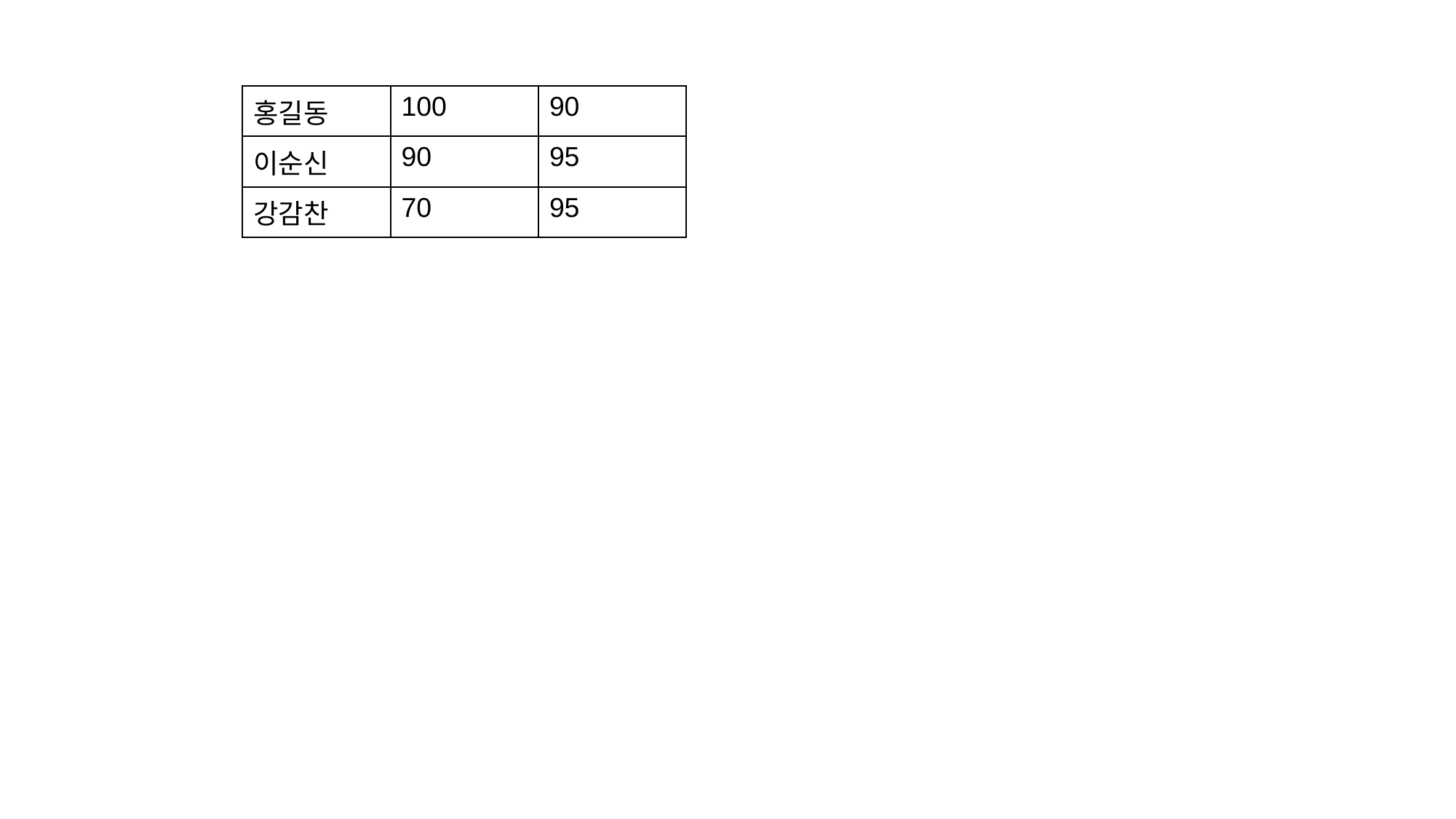

| 홍길동 | 100 | 90 |
| --- | --- | --- |
| 이순신 | 90 | 95 |
| 강감찬 | 70 | 95 |